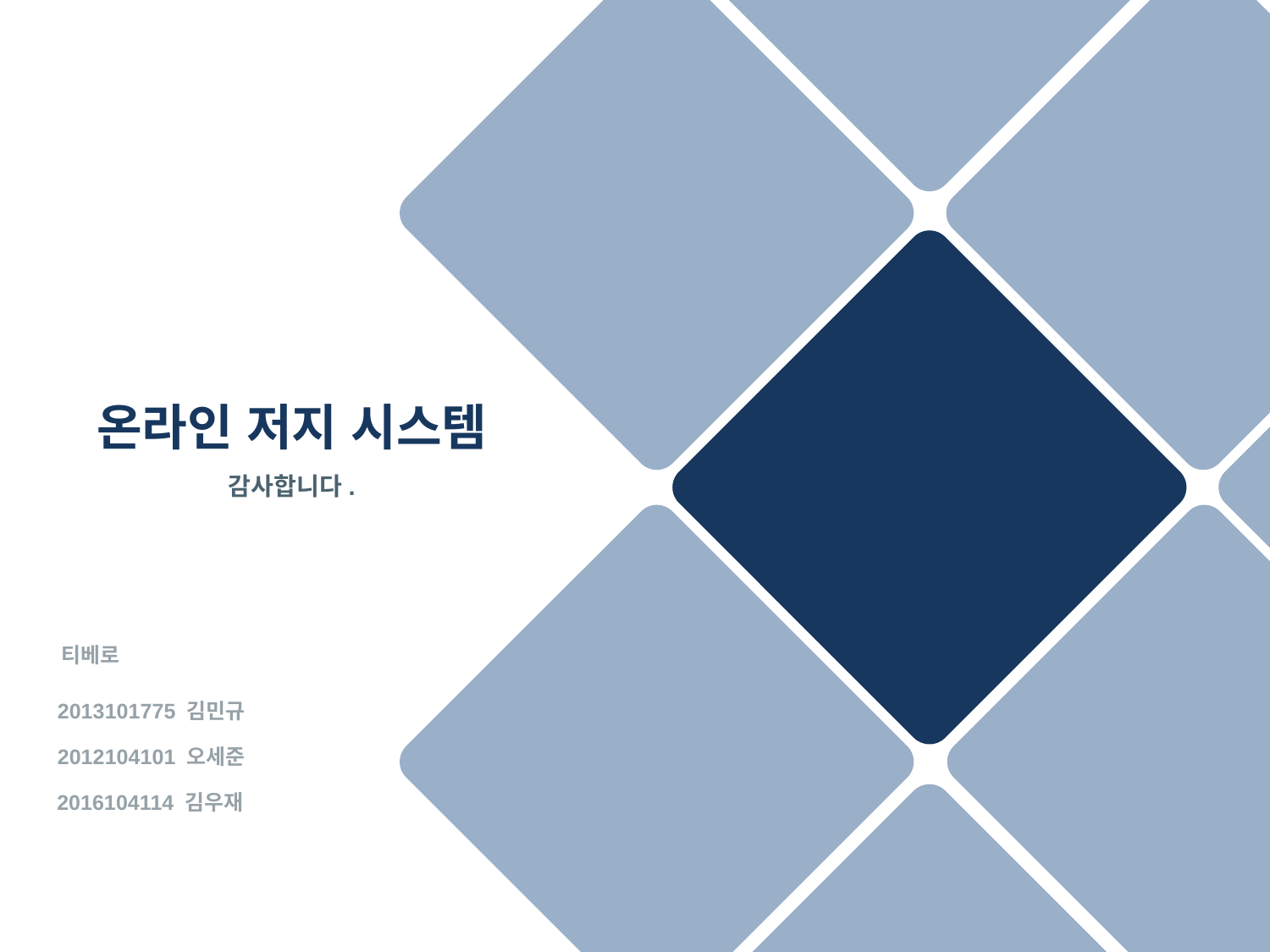

온라인 저지 시스템
감사합니다.

티베로
2013101775 김민규
2012104101 오세준
2016104114 김우재